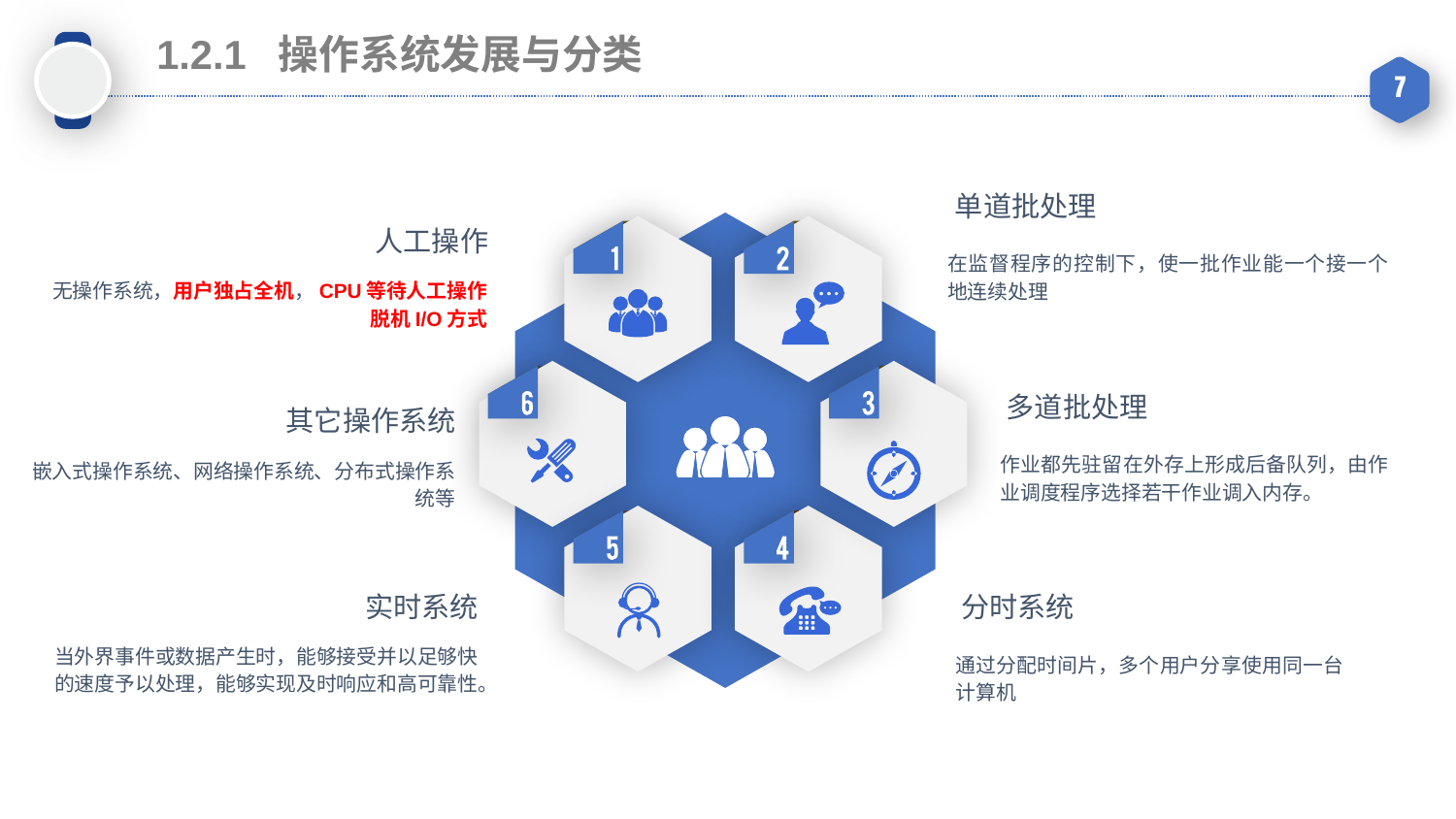

1.2.1  操作系统发展与分类
单道批处理
在监督程序的控制下，使一批作业能一个接一个地连续处理

人工操作
无操作系统，用户独占全机，CPU等待人工操作
脱机I/O方式

多道批处理
作业都先驻留在外存上形成后备队列，由作业调度程序选择若干作业调入内存。
其它操作系统
嵌入式操作系统、网络操作系统、分布式操作系统等

实时系统
当外界事件或数据产生时，能够接受并以足够快的速度予以处理，能够实现及时响应和高可靠性。
分时系统
通过分配时间片，多个用户分享使用同一台计算机